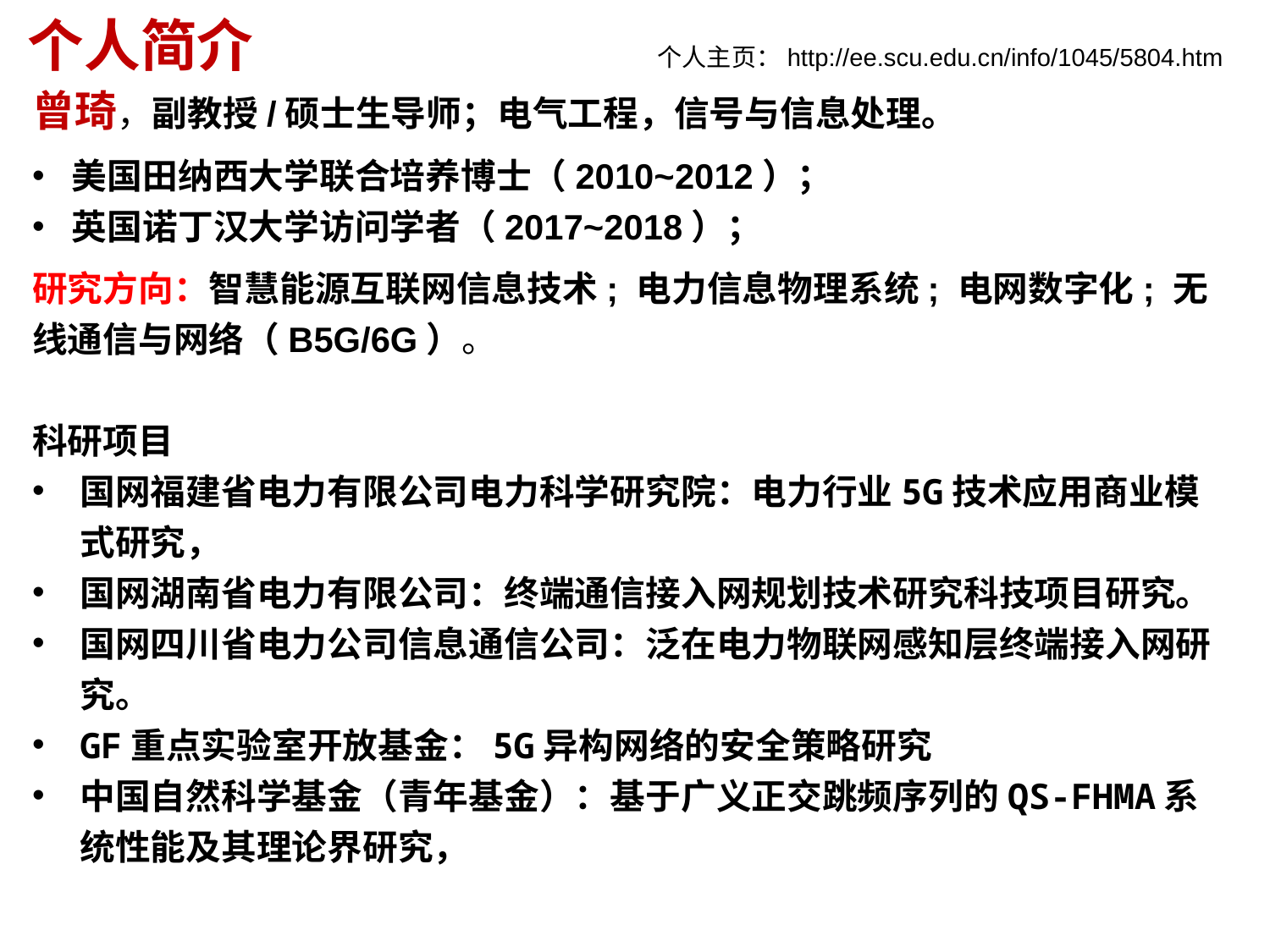

# 个人简介
个人主页：http://ee.scu.edu.cn/info/1045/5804.htm
曾琦，副教授/硕士生导师；电气工程，信号与信息处理。
美国田纳西大学联合培养博士（2010~2012）；
英国诺丁汉大学访问学者（2017~2018）；
研究方向：智慧能源互联网信息技术; 电力信息物理系统; 电网数字化; 无线通信与网络（B5G/6G）。

科研项目
国网福建省电力有限公司电力科学研究院：电力行业5G技术应用商业模式研究，
国网湖南省电力有限公司：终端通信接入网规划技术研究科技项目研究。
国网四川省电力公司信息通信公司：泛在电力物联网感知层终端接入网研究。
GF重点实验室开放基金：5G异构网络的安全策略研究
中国自然科学基金（青年基金）：基于广义正交跳频序列的QS-FHMA系统性能及其理论界研究，

2